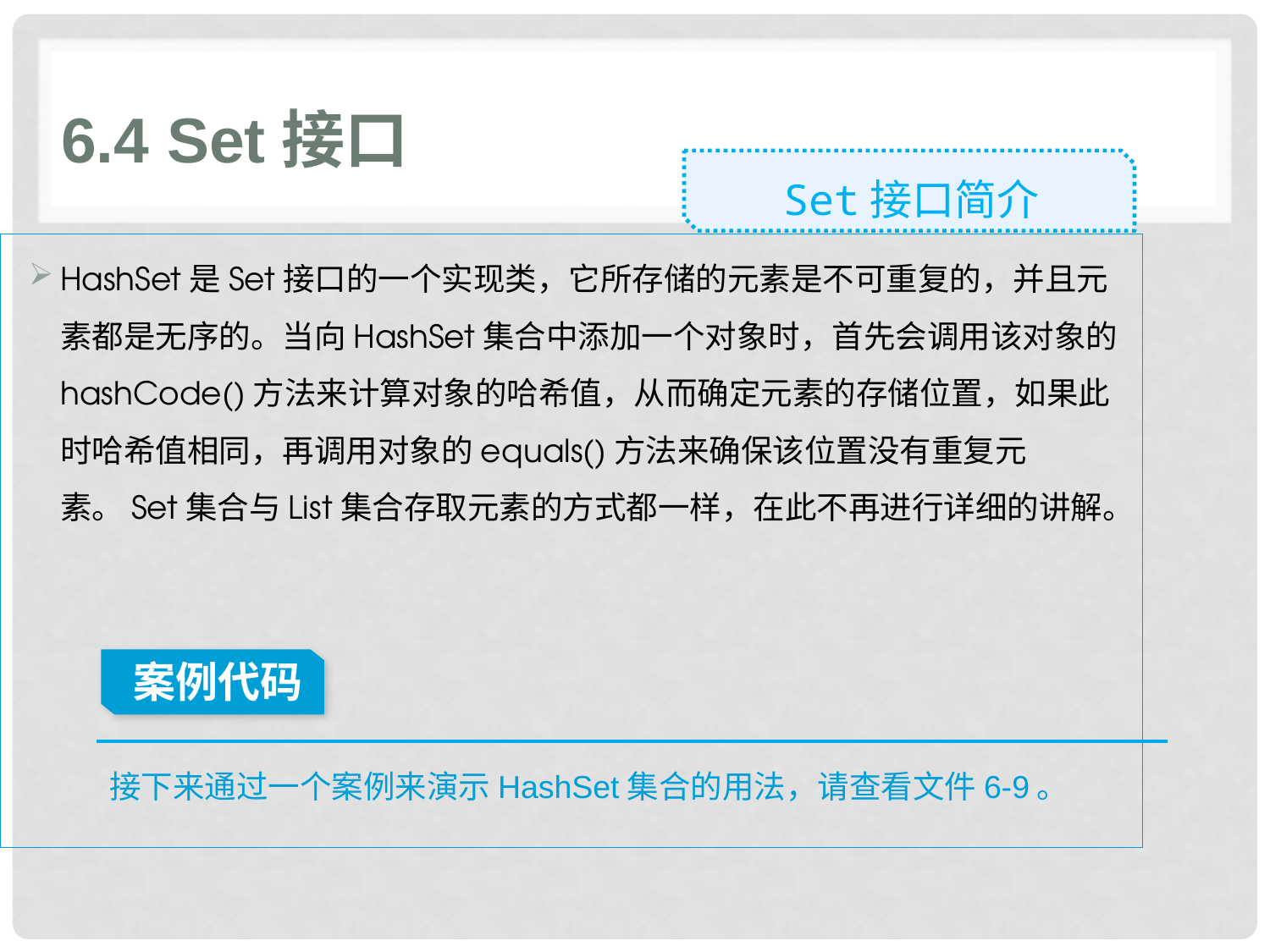

6.4 Set接口
Set接口简介

HashSet是Set接口的一个实现类，它所存储的元素是不可重复的，并且元素都是无序的。当向HashSet集合中添加一个对象时，首先会调用该对象的hashCode()方法来计算对象的哈希值，从而确定元素的存储位置，如果此时哈希值相同，再调用对象的equals()方法来确保该位置没有重复元素。Set集合与List集合存取元素的方式都一样，在此不再进行详细的讲解。

 案例代码
接下来通过一个案例来演示HashSet集合的用法，请查看文件6-9。